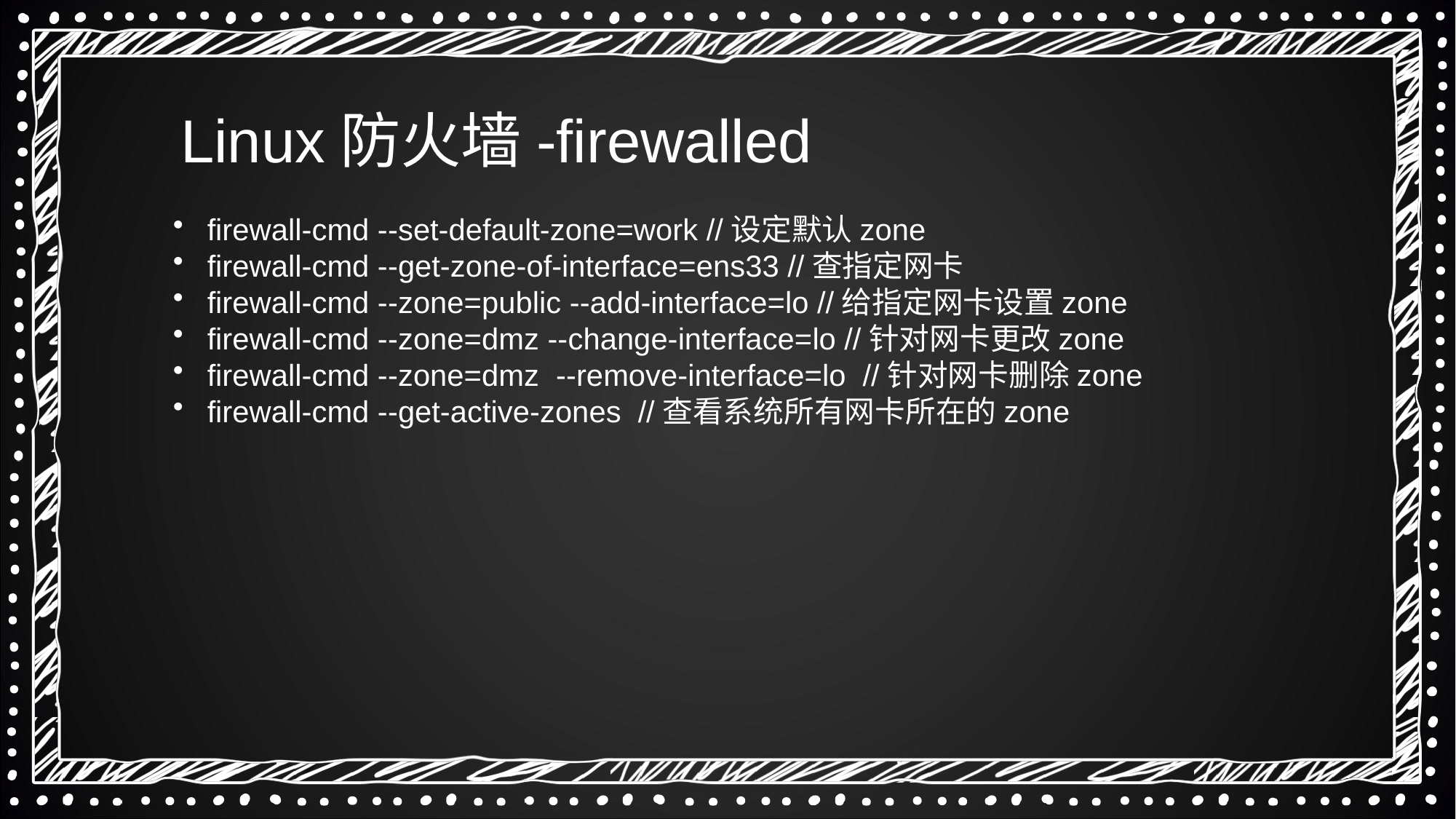

Linux防火墙-firewalled
 firewall-cmd --set-default-zone=work //设定默认zone
 firewall-cmd --get-zone-of-interface=ens33 //查指定网卡
 firewall-cmd --zone=public --add-interface=lo //给指定网卡设置zone
 firewall-cmd --zone=dmz --change-interface=lo //针对网卡更改zone
 firewall-cmd --zone=dmz  --remove-interface=lo  //针对网卡删除zone
 firewall-cmd --get-active-zones  //查看系统所有网卡所在的zone